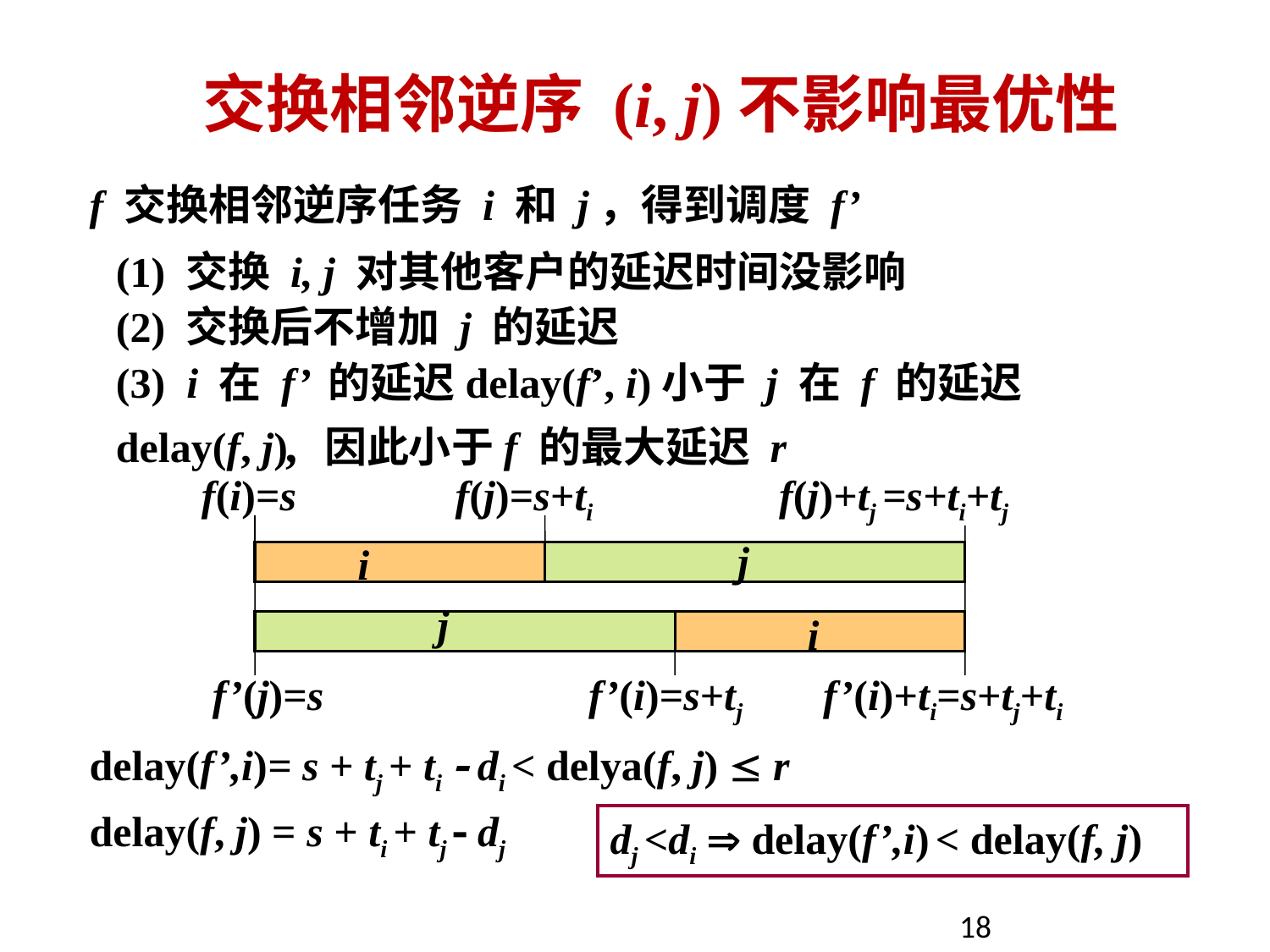

# 交换相邻逆序 (i, j)不影响最优性
f 交换相邻逆序任务 i 和 j，得到调度 f’
(1) 交换 i, j 对其他客户的延迟时间没影响
(2) 交换后不增加 j 的延迟
(3)  i 在 f’ 的延迟delay(f’, i)小于 j 在 f 的延迟 delay(f, j), 因此小于f 的最大延迟 r
       f(i)=s               f(j)=s+ti                  f(j)+tj =s+ti+tj

        f’(j)=s                         f’(i)=s+tj        f’(i)+ti=s+tj+ti
j
i
j
i

delay(f’,i)= s + tj + ti − di < delya(f, j) ≤ r
delay(f, j) = s + ti + tj − dj
dj <di ⇒ delay(f’,i) < delay(f, j)
18